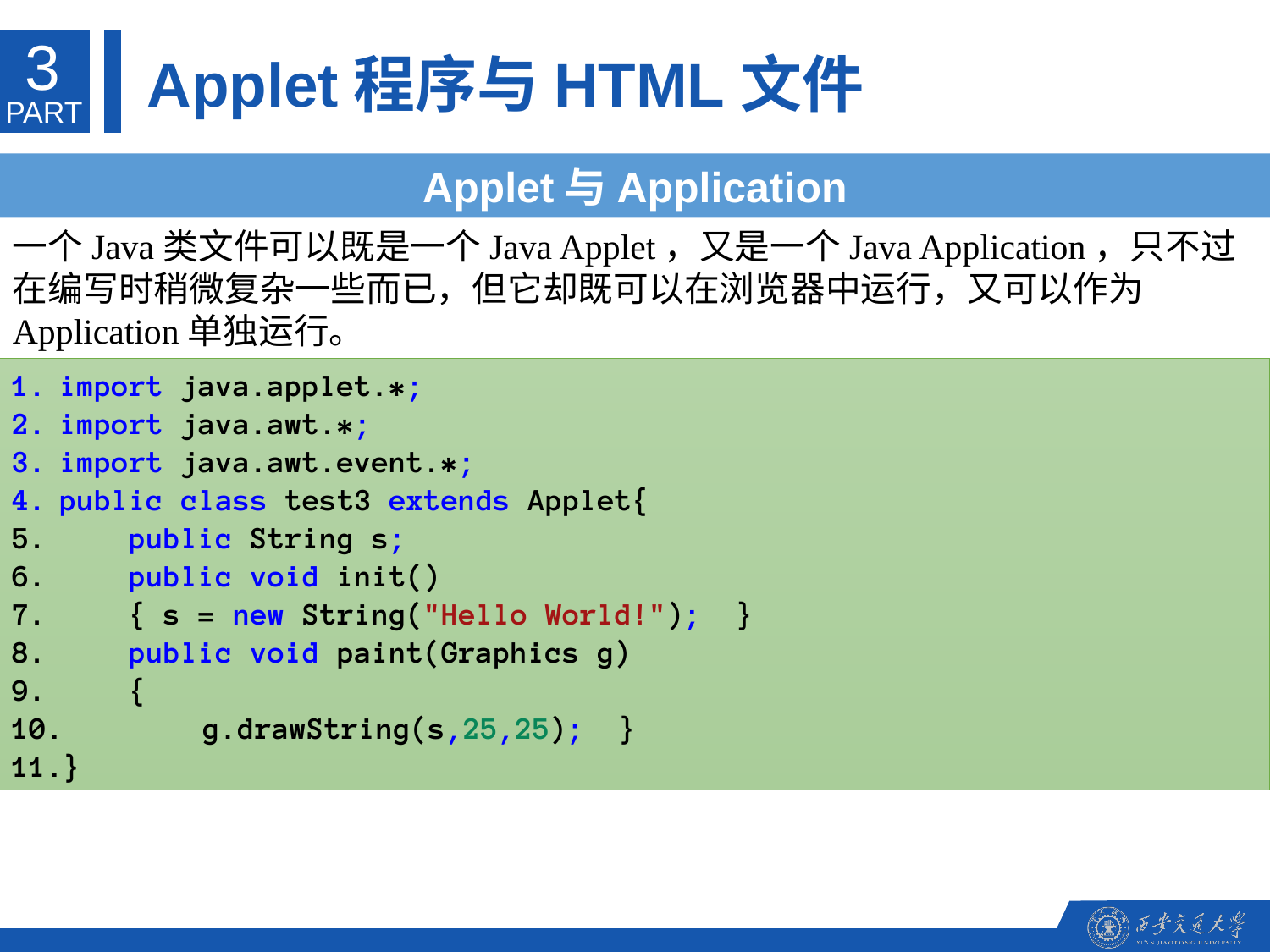

3
Applet程序与HTML文件
PART
Applet与Application
一个Java类文件可以既是一个Java Applet，又是一个Java Application，只不过在编写时稍微复杂一些而已，但它却既可以在浏览器中运行，又可以作为Application单独运行。
import java.applet.*;
import java.awt.*;
import java.awt.event.*;
public class test3 extends Applet{
    public String s;
    public void init()
    { s = new String("Hello World!");  }
    public void paint(Graphics g)
    {
        g.drawString(s,25,25);  }
}